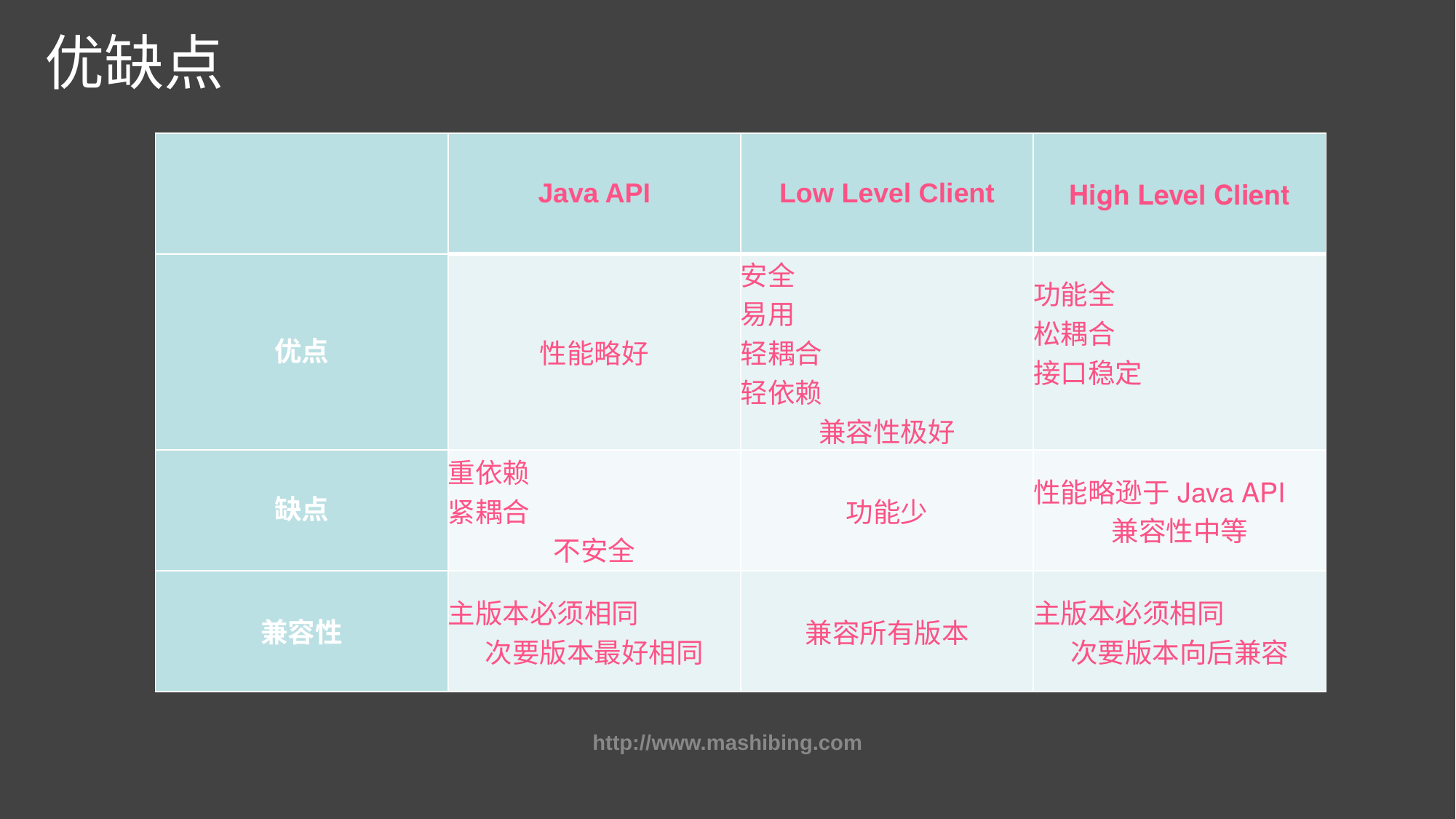

# 优缺点
|  | Java API | Low Level Client | High Level Client |
| --- | --- | --- | --- |
| 优点 | 性能略好 | 安全 易用 轻耦合 轻依赖 兼容性极好 | 功能全 松耦合 接口稳定 |
| 缺点 | 重依赖 紧耦合 不安全 | 功能少 | 性能略逊于Java API 兼容性中等 |
| 兼容性 | 主版本必须相同 次要版本最好相同 | 兼容所有版本 | 主版本必须相同 次要版本向后兼容 |

http://www.mashibing.com
7